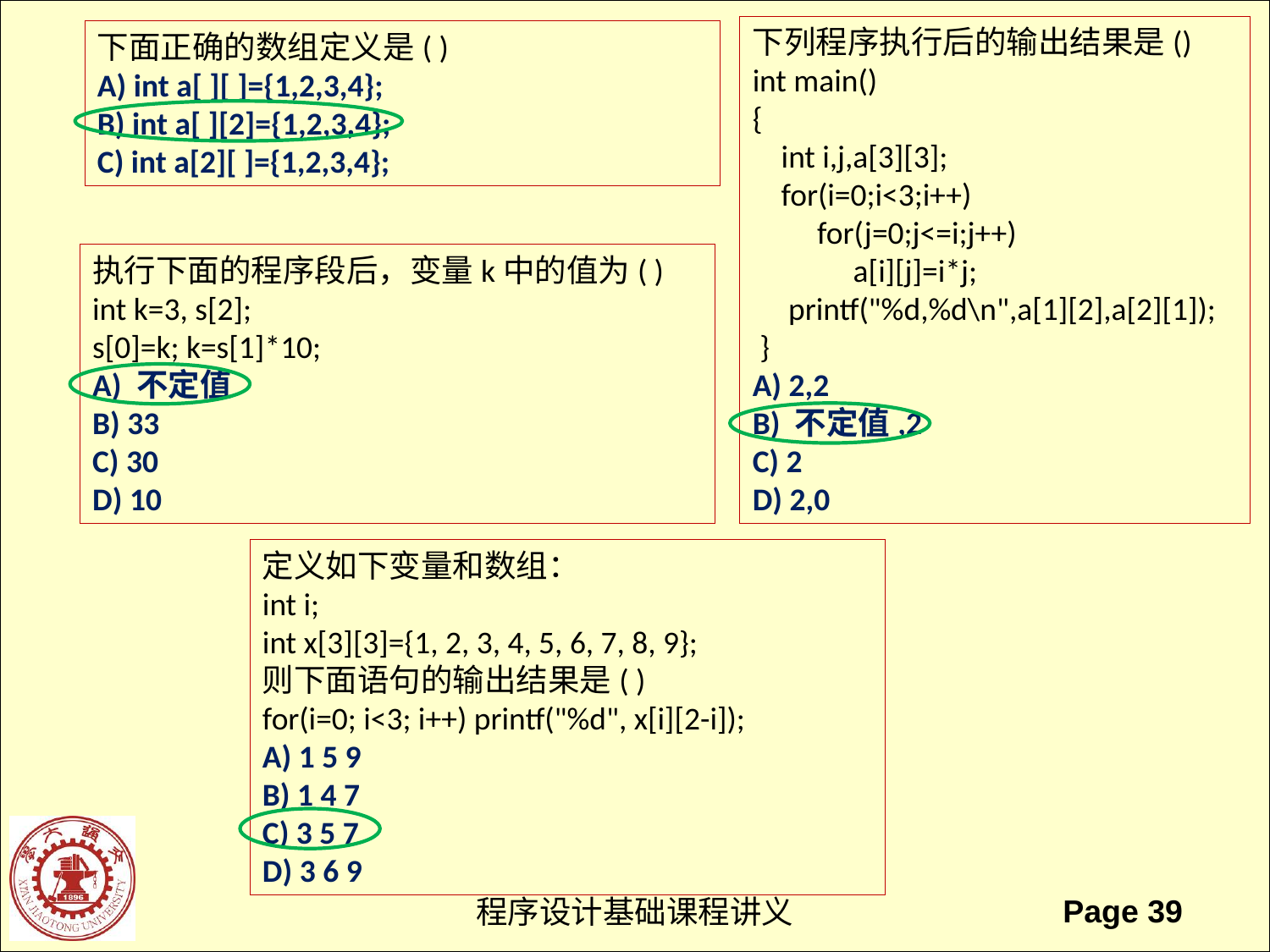

下列程序执行后的输出结果是()
int main()
{
    int i,j,a[3][3];
    for(i=0;i<3;i++)
         for(j=0;j<=i;j++)
              a[i][j]=i*j;
     printf("%d,%d\n",a[1][2],a[2][1]);
 }
A) 2,2
B) 不定值,2
C) 2
D) 2,0
下面正确的数组定义是( )
A) int a[ ][ ]={1,2,3,4};
B) int a[ ][2]={1,2,3,4};
C) int a[2][ ]={1,2,3,4};

执行下面的程序段后，变量k中的值为( )
int k=3, s[2];
s[0]=k; k=s[1]*10;
A) 不定值
B) 33
C) 30
D) 10

定义如下变量和数组：
int i;
int x[3][3]={1, 2, 3, 4, 5, 6, 7, 8, 9};
则下面语句的输出结果是( )
for(i=0; i<3; i++) printf("%d", x[i][2-i]);
A) 1 5 9
B) 1 4 7
C) 3 5 7
D) 3 6 9